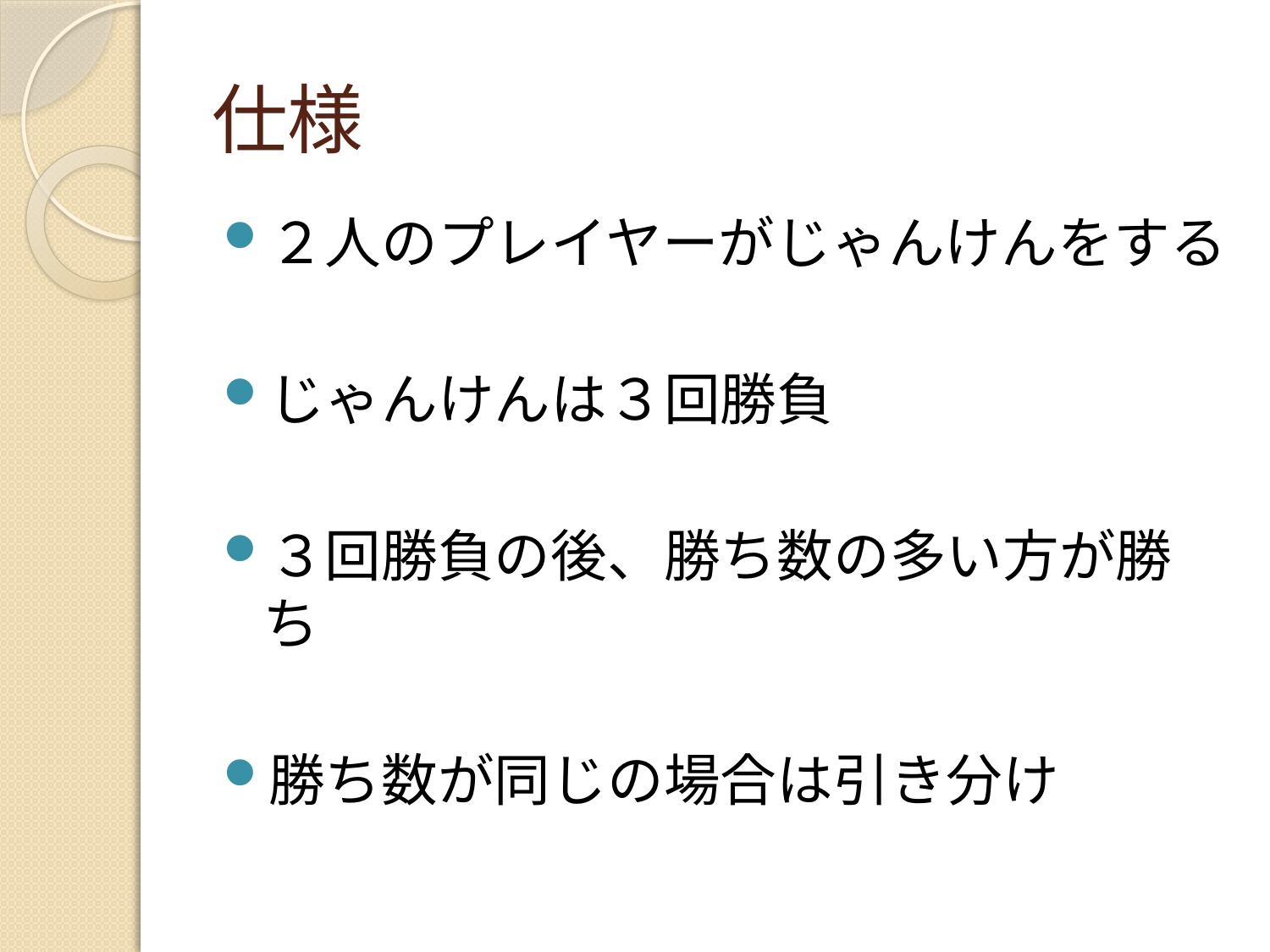

# 仕様
２人のプレイヤーがじゃんけんをする

じゃんけんは３回勝負

３回勝負の後、勝ち数の多い方が勝ち

勝ち数が同じの場合は引き分け